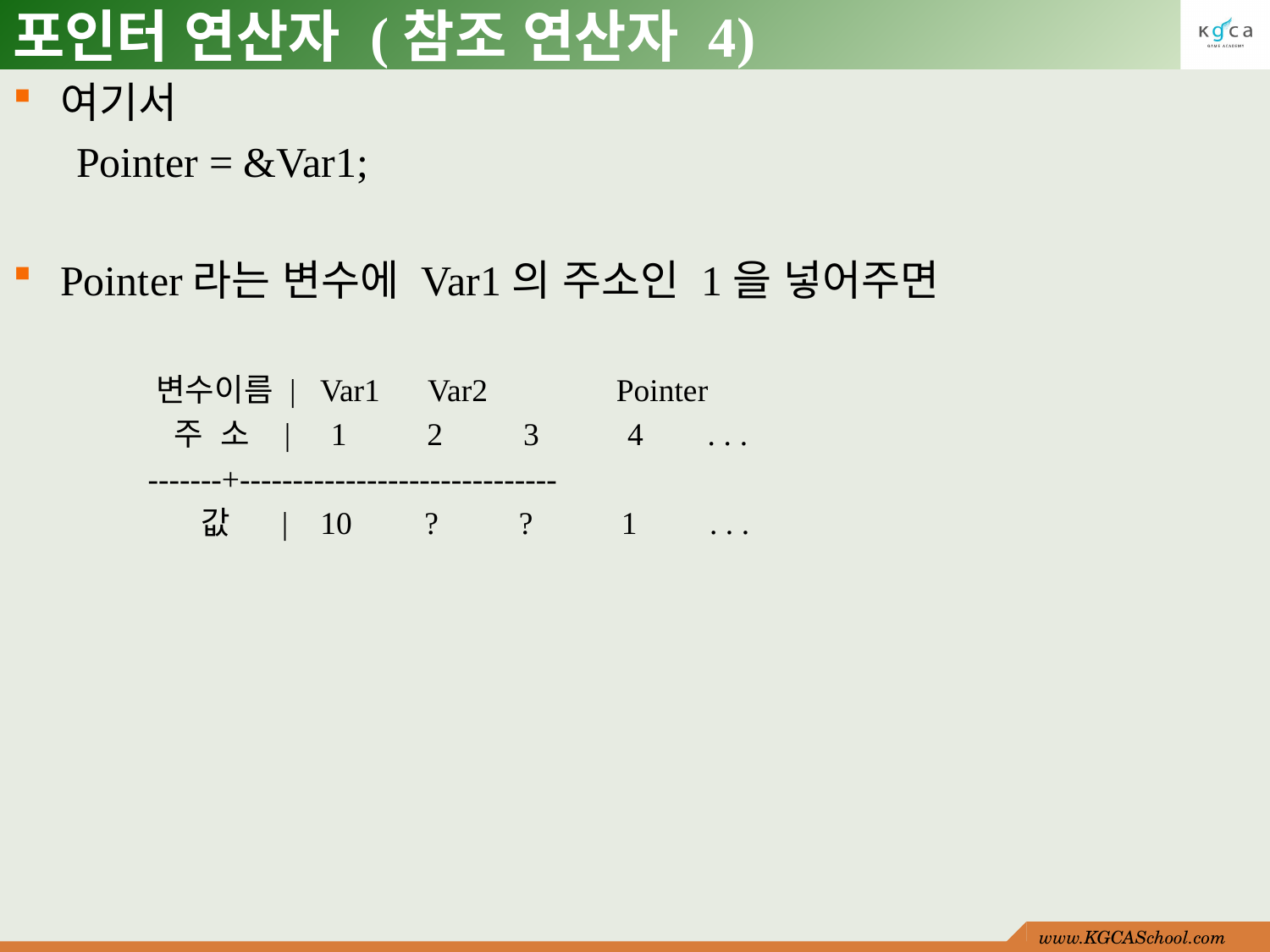

# 포인터 연산자 (참조 연산자 4)
여기서
Pointer = &Var1;

Pointer라는 변수에 Var1의 주소인 1을 넣어주면

 변수이름 |   Var1      Var2                Pointer
   주  소   |     1          2          3           4        . . .
 -------+------------------------------
      값     |    10         ?          ?           1         . . .